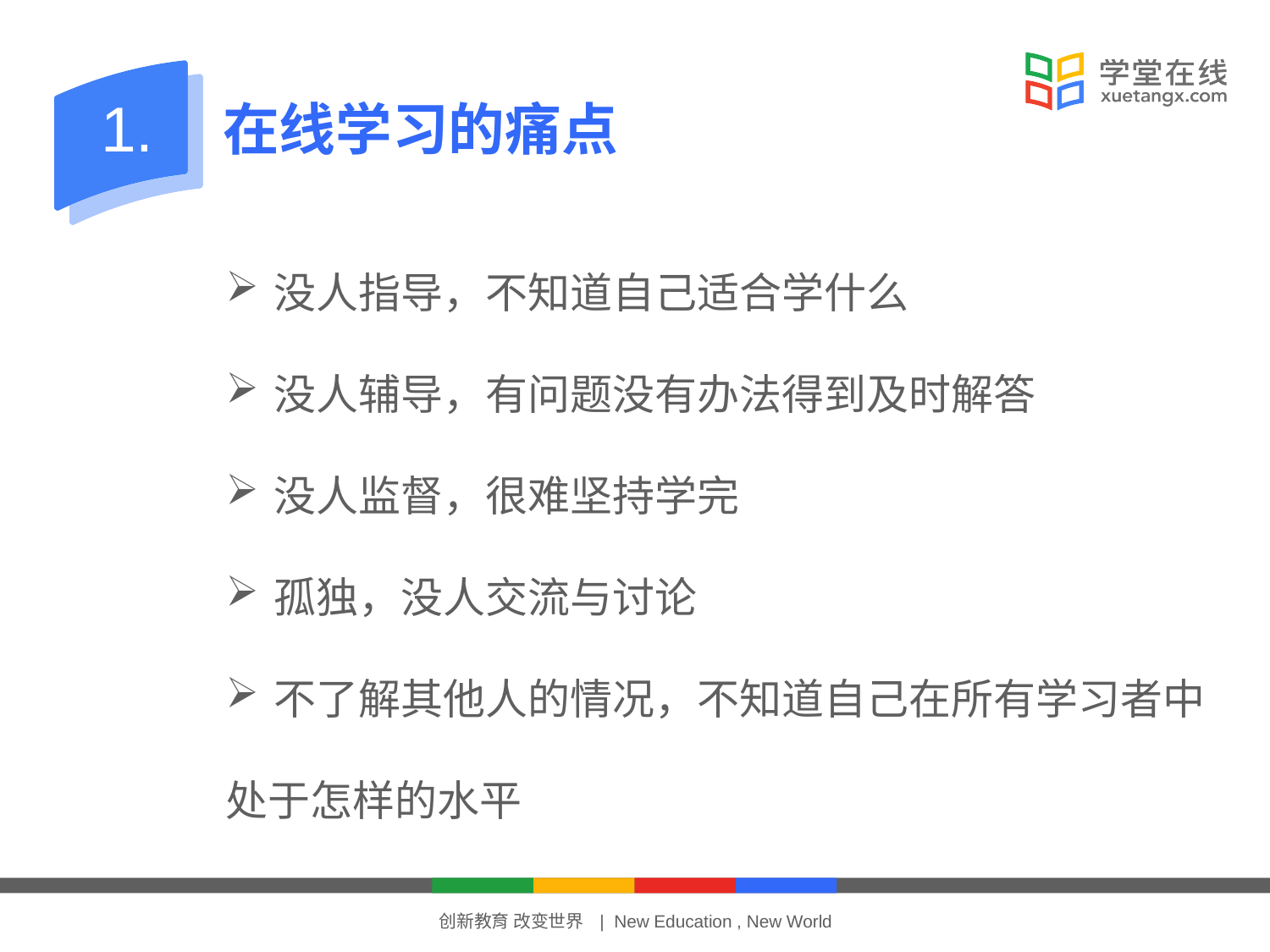

1.
在线学习的痛点
没人指导，不知道自己适合学什么
没人辅导，有问题没有办法得到及时解答
没人监督，很难坚持学完
孤独，没人交流与讨论
不了解其他人的情况，不知道自己在所有学习者中
处于怎样的水平